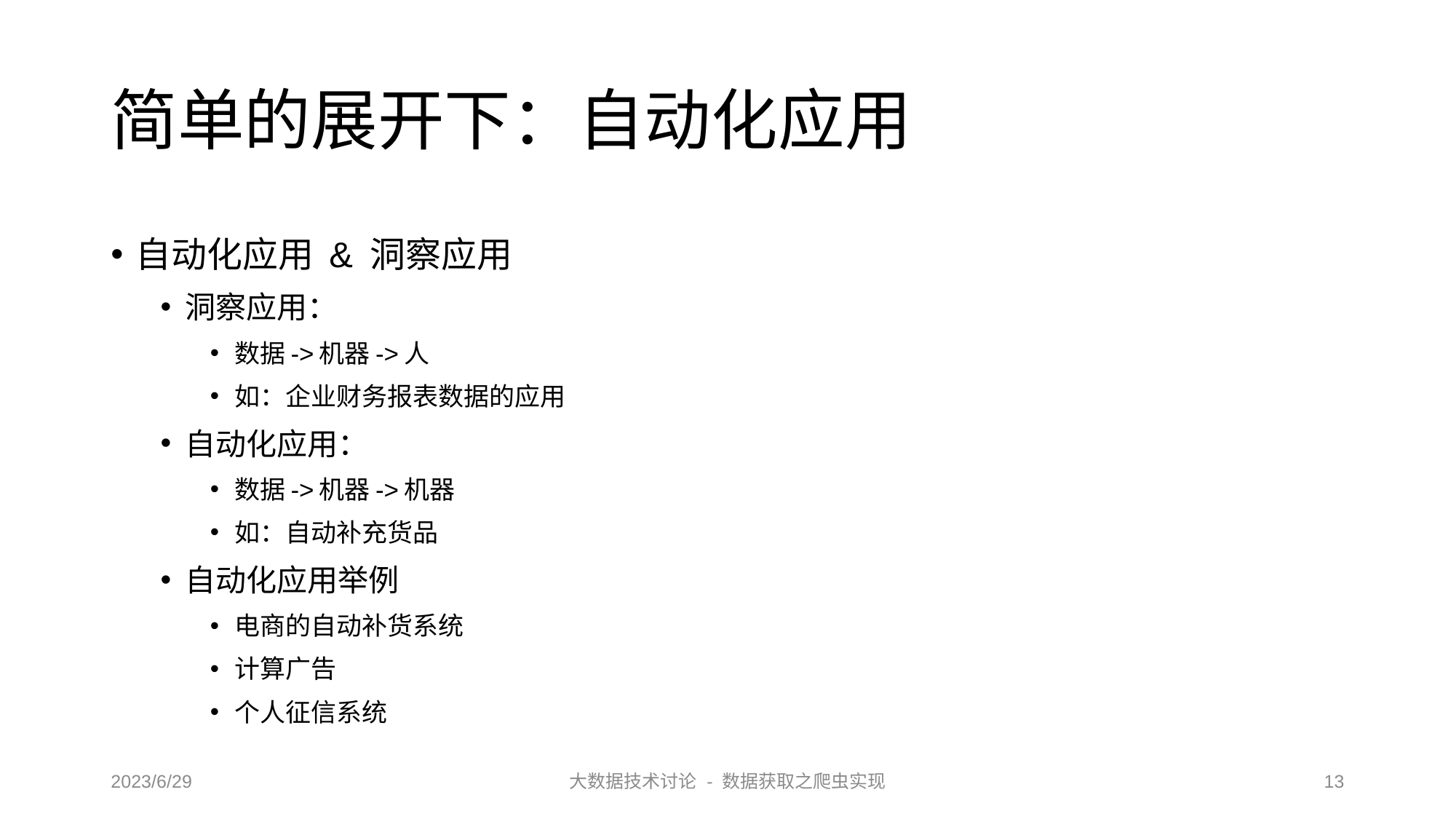

# 简单的展开下：自动化应用
自动化应用 & 洞察应用
洞察应用：
数据->机器->人
如：企业财务报表数据的应用
自动化应用：
数据->机器->机器
如：自动补充货品
自动化应用举例
电商的自动补货系统
计算广告
个人征信系统
2023/6/29
大数据技术讨论 - 数据获取之爬虫实现
13